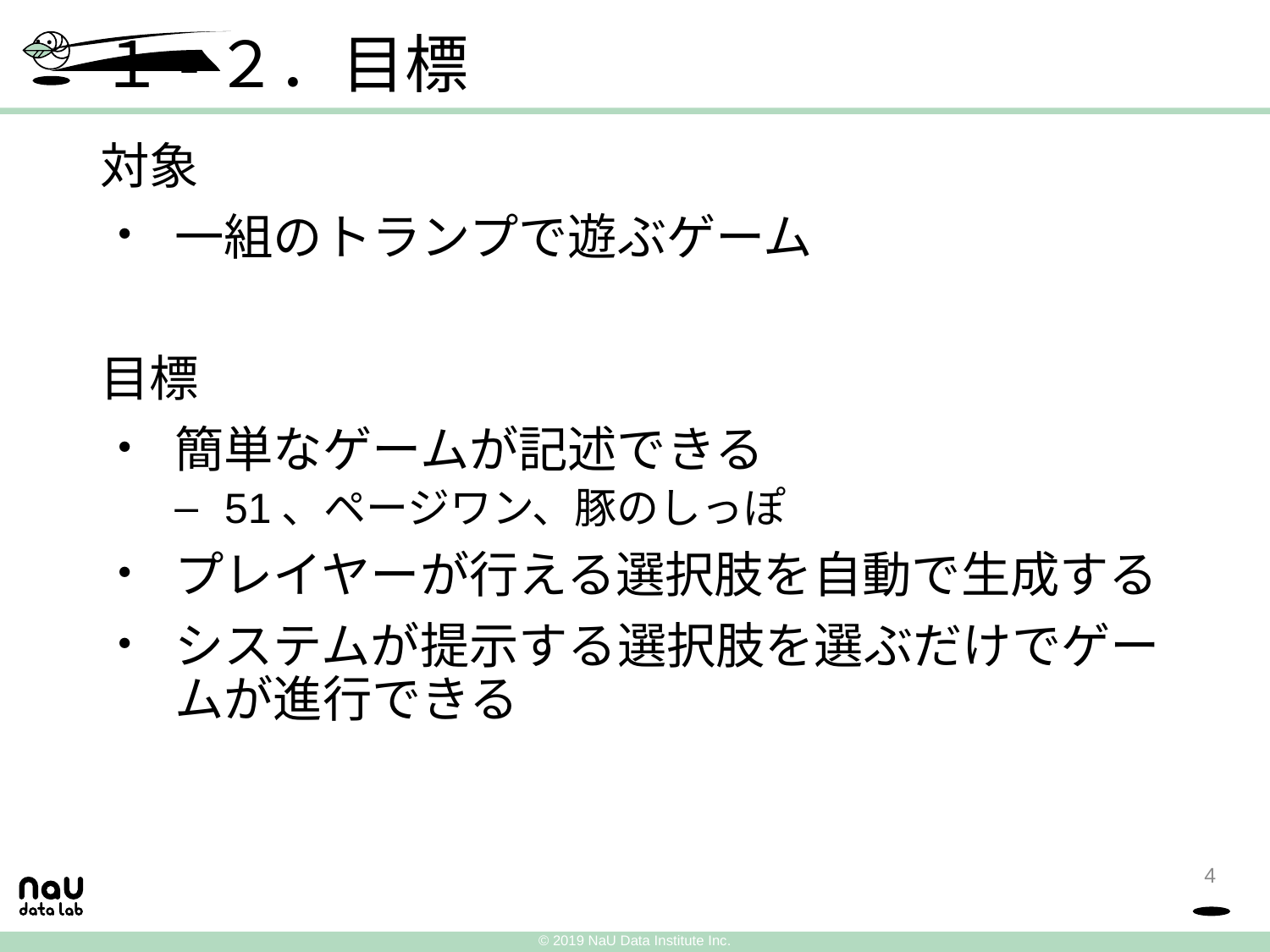

# １-２．目標
対象
一組のトランプで遊ぶゲーム

目標
簡単なゲームが記述できる
51、ページワン、豚のしっぽ
プレイヤーが行える選択肢を自動で生成する
システムが提示する選択肢を選ぶだけでゲームが進行できる
4